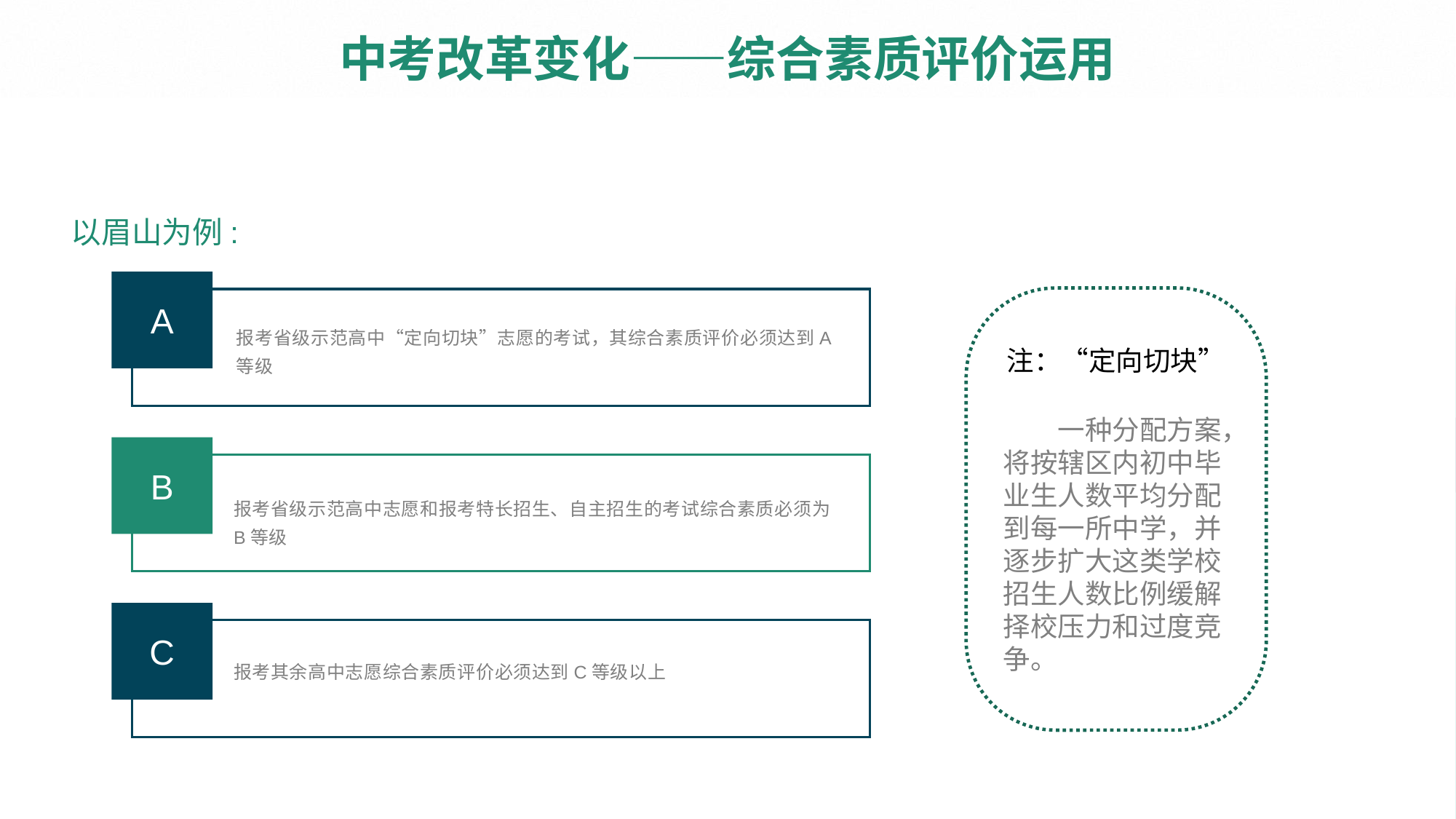

# 中考改革变化——综合素质评价运用
以眉山为例:
A

报考省级示范高中“定向切块”志愿的考试，其综合素质评价必须达到A等级
B

报考省级示范高中志愿和报考特长招生、自主招生的考试综合素质必须为B等级
C

报考其余高中志愿综合素质评价必须达到C等级以上
注：“定向切块”
一种分配方案，将按辖区内初中毕业生人数平均分配到每一所中学，并逐步扩大这类学校招生人数比例缓解择校压力和过度竞争。